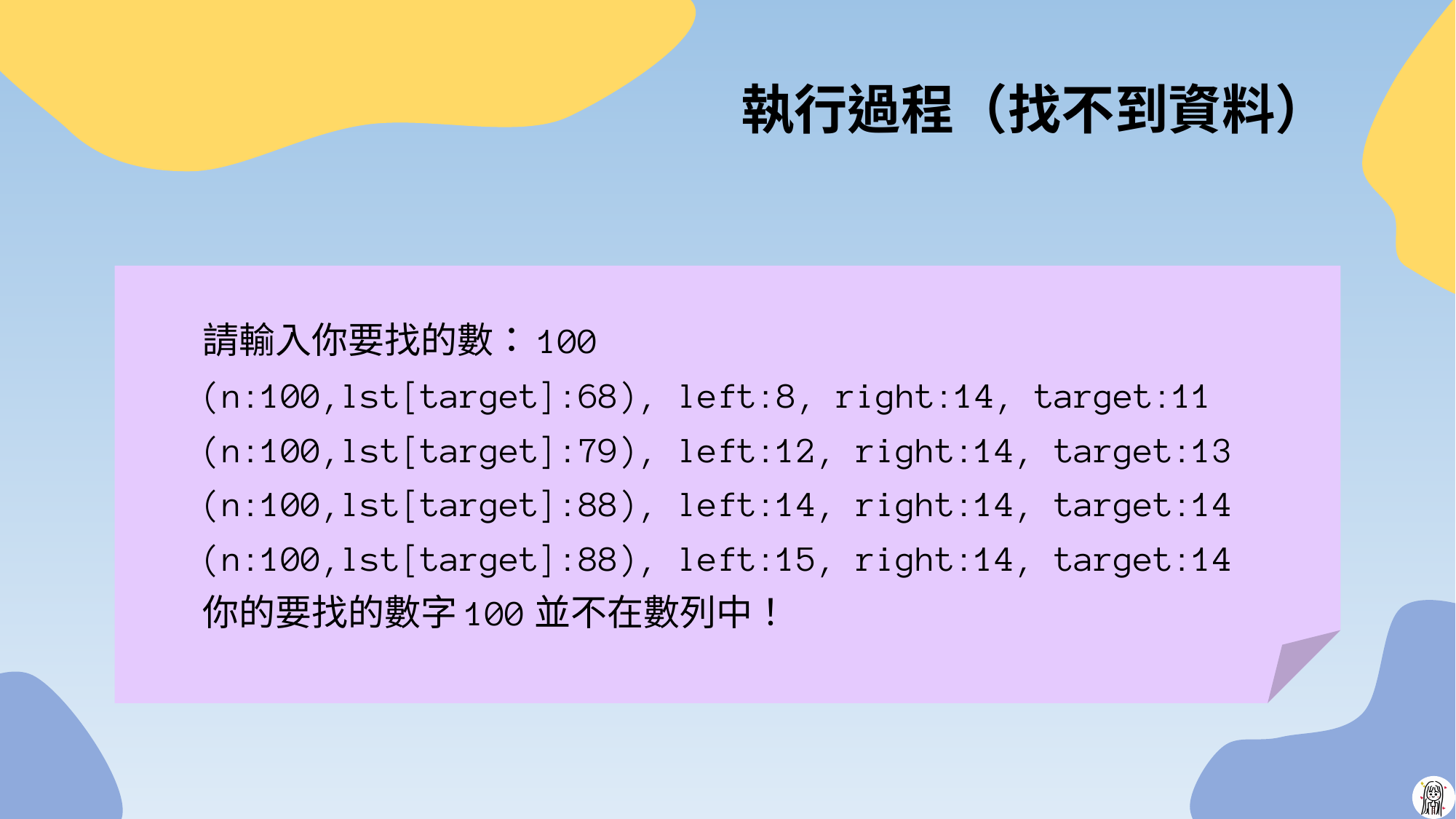

# 執行過程（找不到資料）

請輸入你要找的數：100
(n:100,lst[target]:68), left:8, right:14, target:11
(n:100,lst[target]:79), left:12, right:14, target:13
(n:100,lst[target]:88), left:14, right:14, target:14
(n:100,lst[target]:88), left:15, right:14, target:14
你的要找的數字100並不在數列中！
13